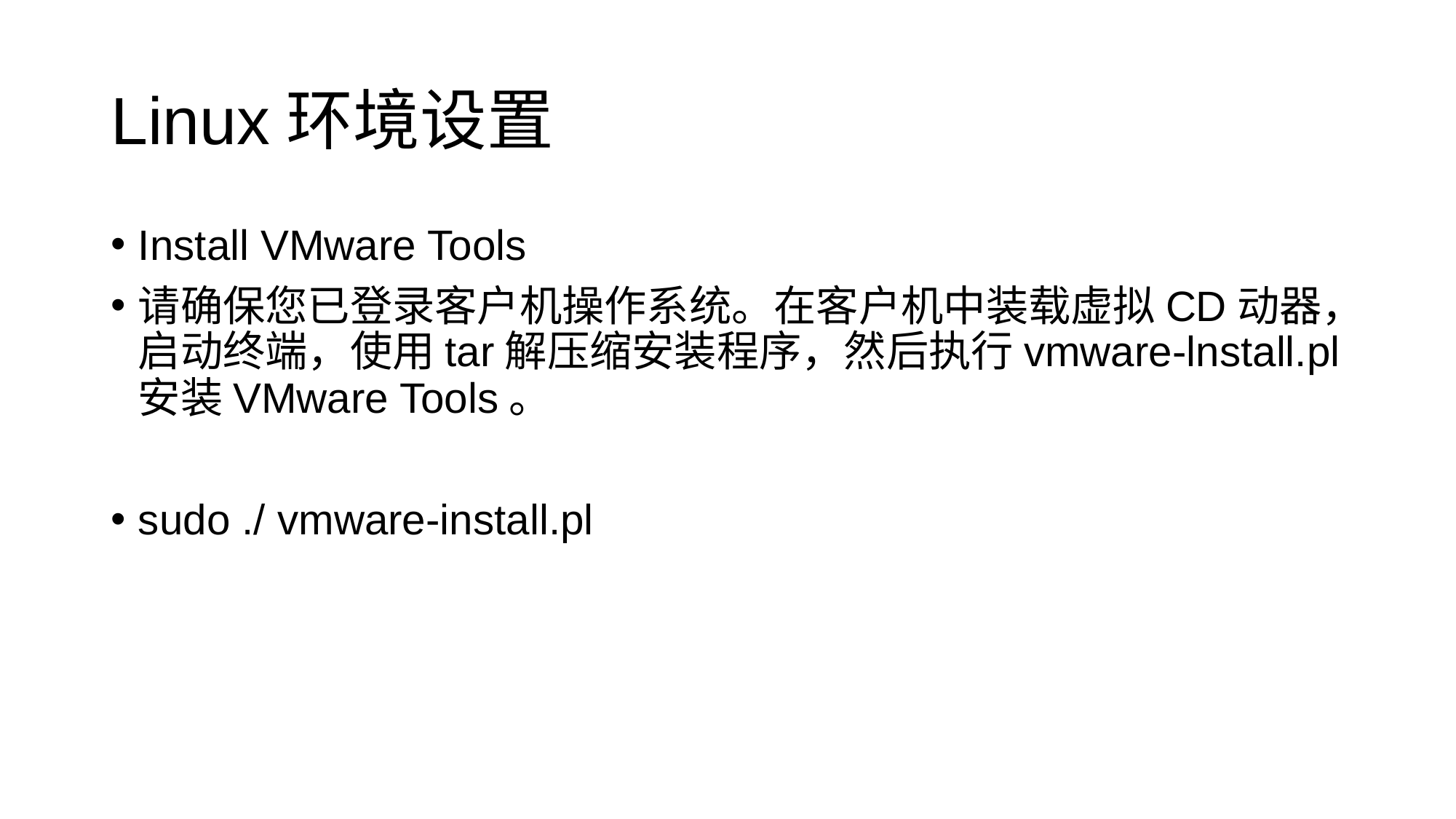

# Linux环境设置
Install VMware Tools
请确保您已登录客户机操作系统。在客户机中装载虚拟CD动器，启动终端，使用tar解压缩安装程序，然后执行vmware-lnstall.pl安装VMware Tools。

sudo ./ vmware-install.pl